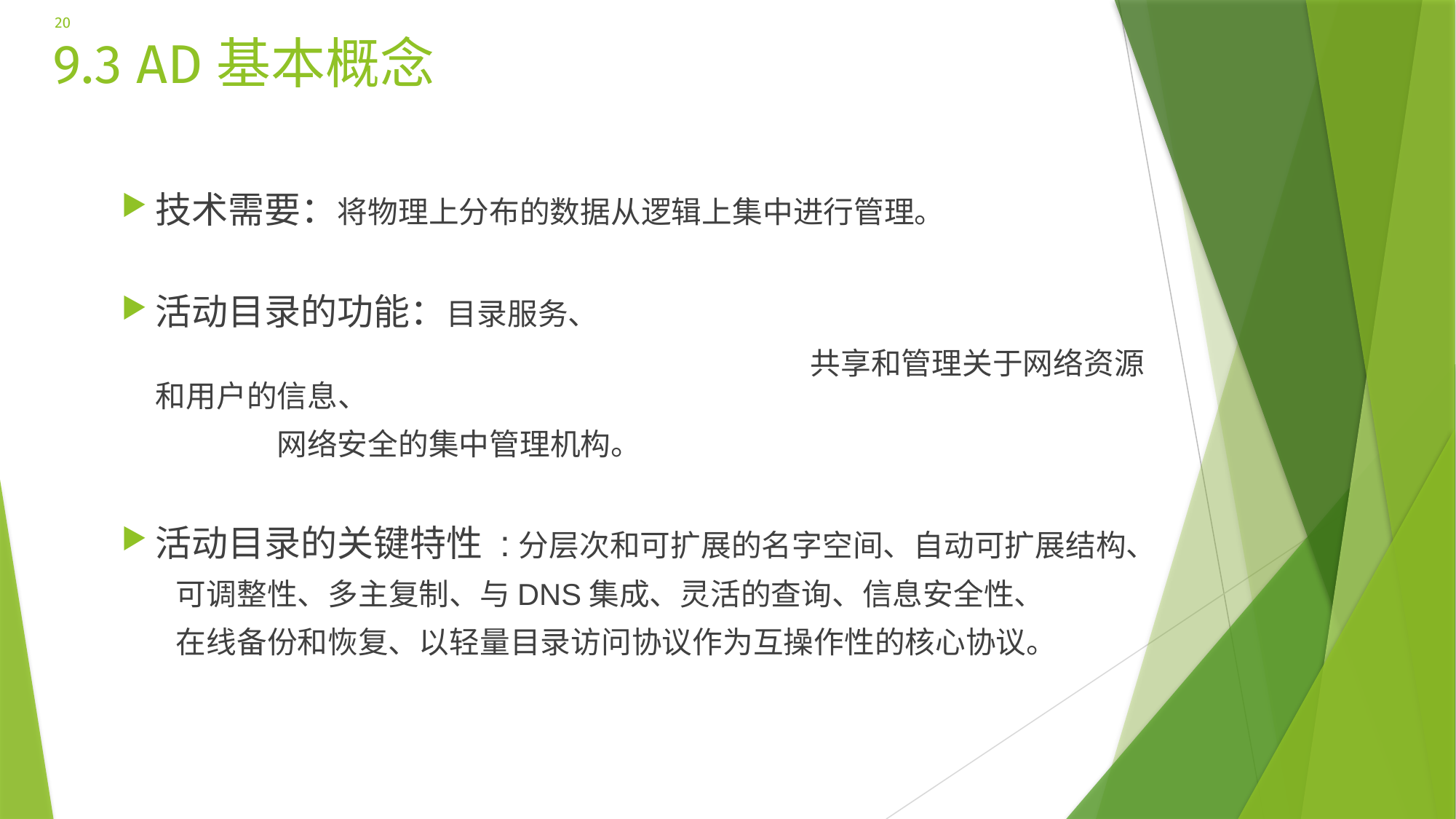

20
# 9.3 AD基本概念
技术需要：将物理上分布的数据从逻辑上集中进行管理。

活动目录的功能：目录服务、
							共享和管理关于网络资源和用户的信息、
                      网络安全的集中管理机构。

活动目录的关键特性 :分层次和可扩展的名字空间、自动可扩展结构、
可调整性、多主复制、与DNS集成、灵活的查询、信息安全性、
在线备份和恢复、以轻量目录访问协议作为互操作性的核心协议。